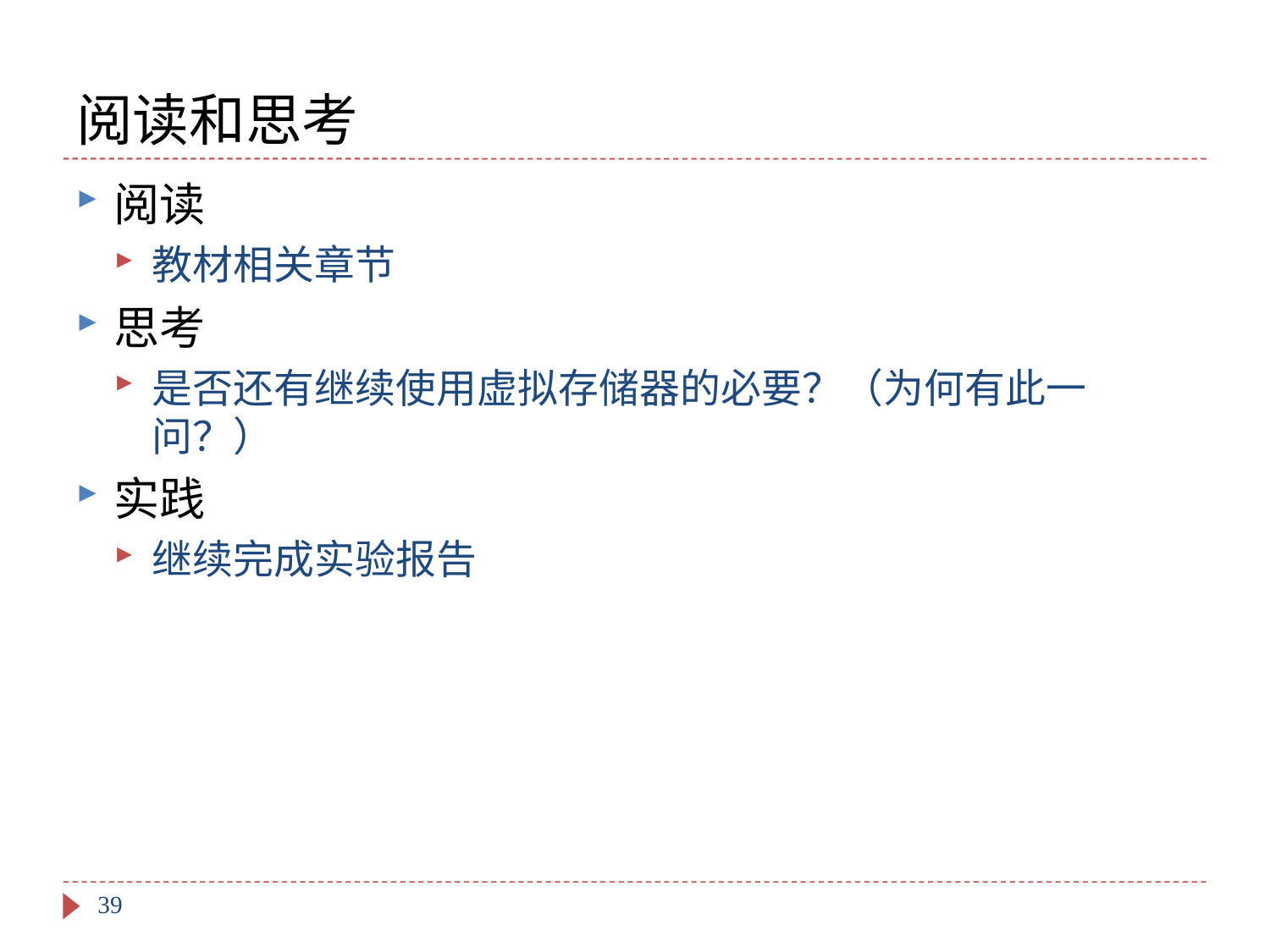

# 阅读和思考
阅读
教材相关章节
思考
是否还有继续使用虚拟存储器的必要？（为何有此一问？）
实践
继续完成实验报告

39